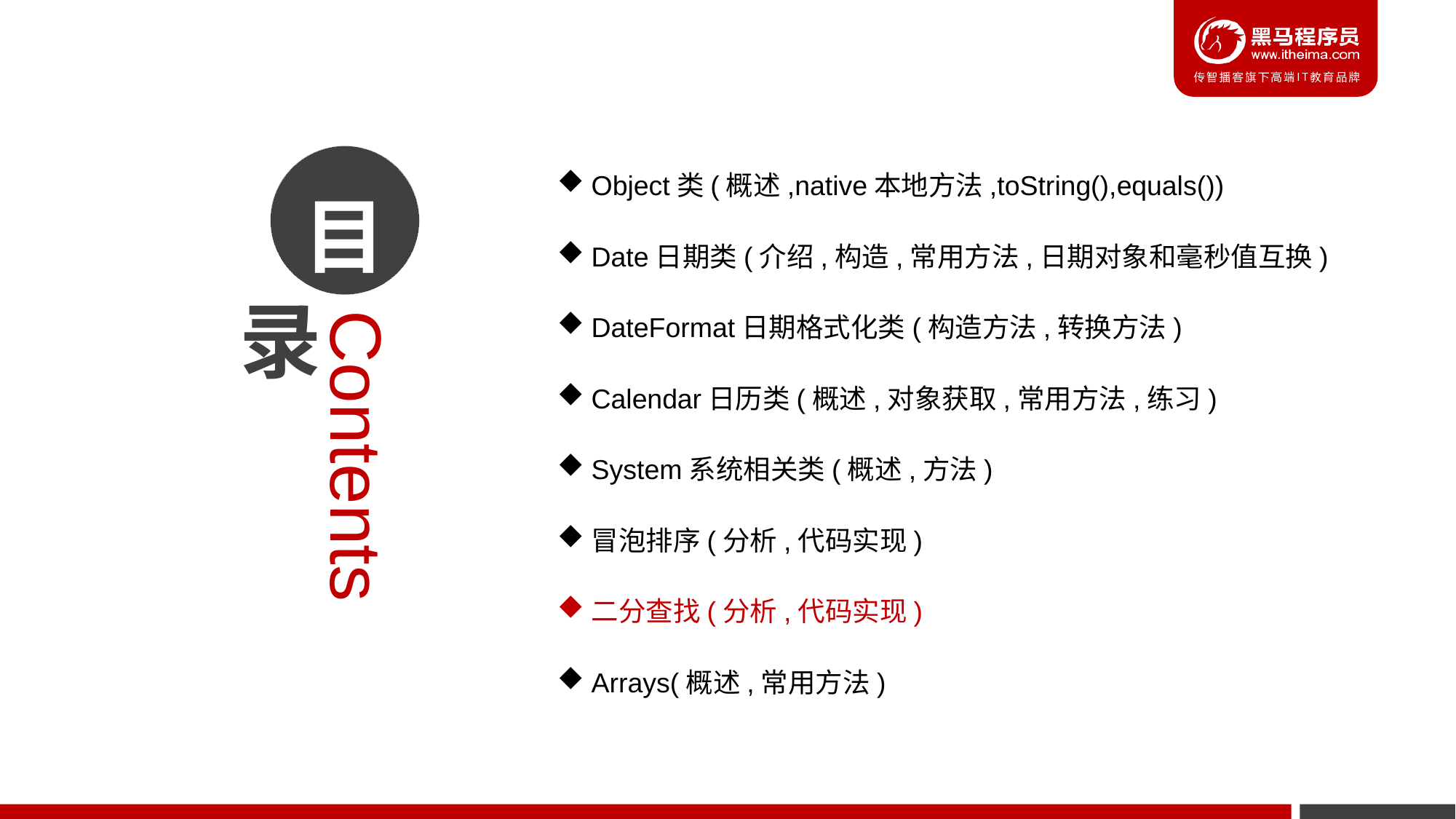

Object类(概述,native本地方法,toString(),equals())
Date日期类(介绍,构造,常用方法,日期对象和毫秒值互换)
DateFormat日期格式化类(构造方法,转换方法)
Calendar日历类(概述,对象获取,常用方法,练习)
System系统相关类(概述,方法)
冒泡排序(分析,代码实现)
二分查找(分析,代码实现)
Arrays(概述,常用方法)